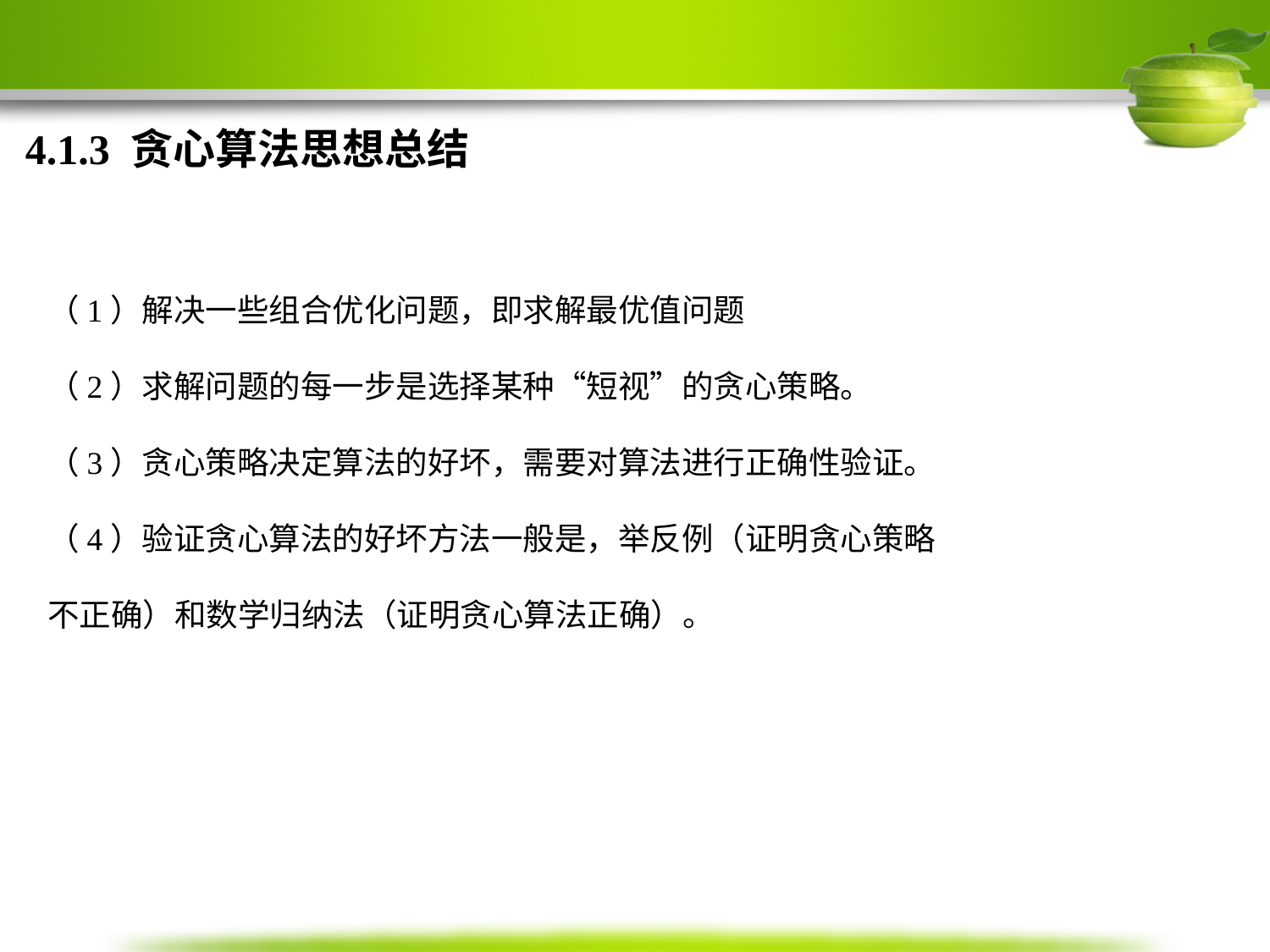

4.1.3 贪心算法思想总结
（1）解决一些组合优化问题，即求解最优值问题
（2）求解问题的每一步是选择某种“短视”的贪心策略。
（3）贪心策略决定算法的好坏，需要对算法进行正确性验证。
（4）验证贪心算法的好坏方法一般是，举反例（证明贪心策略不正确）和数学归纳法（证明贪心算法正确）。